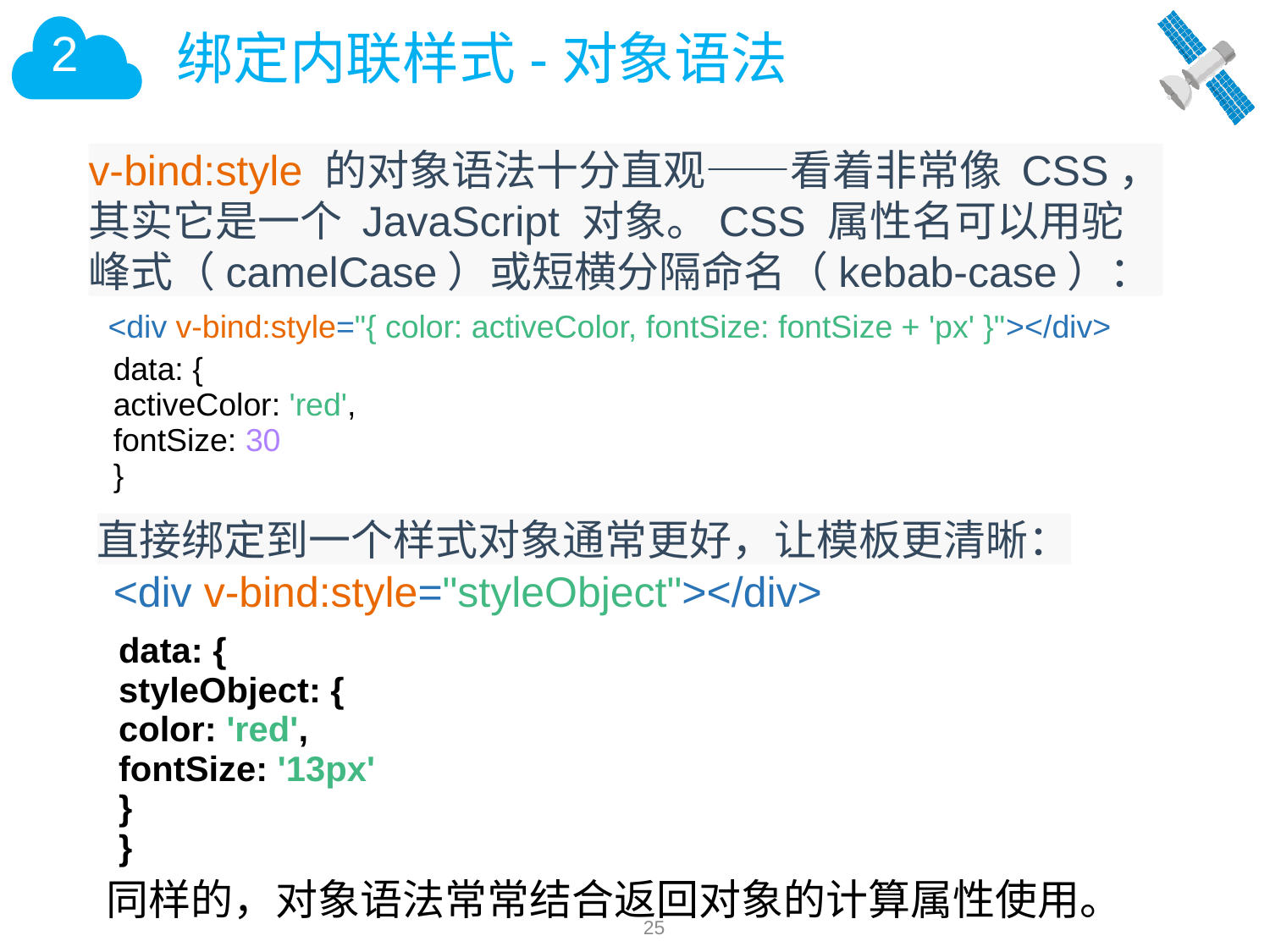

# 绑定内联样式-对象语法
v-bind:style 的对象语法十分直观——看着非常像 CSS，其实它是一个 JavaScript 对象。CSS 属性名可以用驼峰式（camelCase）或短横分隔命名（kebab-case）：
| <div v-bind:style="{ color: activeColor, fontSize: fontSize + 'px' }"></div> |
| --- |
| data: { activeColor: 'red', fontSize: 30 } |
| --- |
直接绑定到一个样式对象通常更好，让模板更清晰：
| <div v-bind:style="styleObject"></div> |
| --- |
| data: { styleObject: { color: 'red', fontSize: '13px' } } |
| --- |
同样的，对象语法常常结合返回对象的计算属性使用。
25